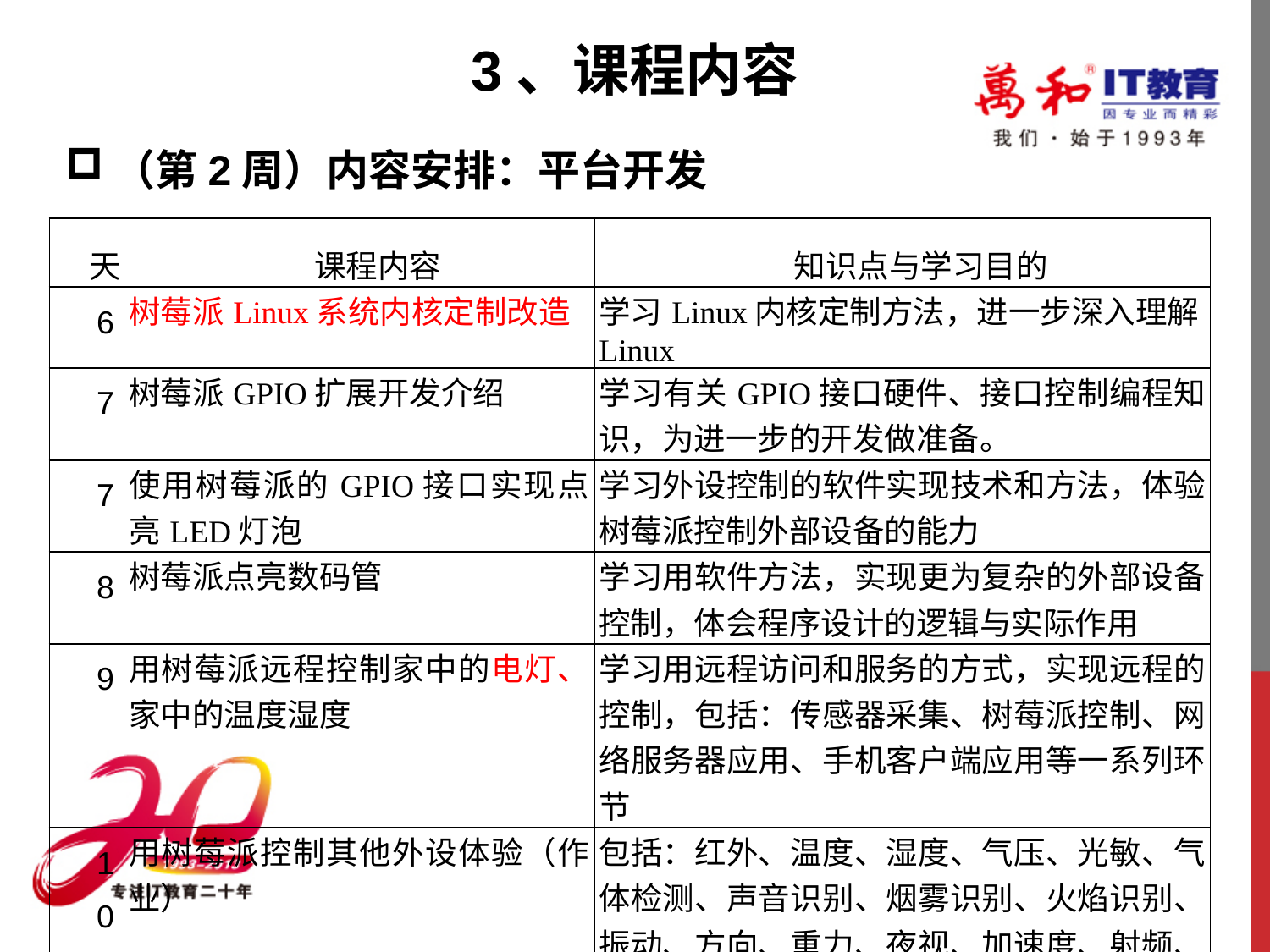

# 3、课程内容
（第2周）内容安排：平台开发
| 天 | 课程内容 | 知识点与学习目的 |
| --- | --- | --- |
| 6 | 树莓派Linux系统内核定制改造 | 学习Linux内核定制方法，进一步深入理解Linux |
| 7 | 树莓派GPIO扩展开发介绍 | 学习有关GPIO接口硬件、接口控制编程知识，为进一步的开发做准备。 |
| 7 | 使用树莓派的GPIO接口实现点亮LED灯泡 | 学习外设控制的软件实现技术和方法，体验树莓派控制外部设备的能力 |
| 8 | 树莓派点亮数码管 | 学习用软件方法，实现更为复杂的外部设备控制，体会程序设计的逻辑与实际作用 |
| 9 | 用树莓派远程控制家中的电灯、家中的温度湿度 | 学习用远程访问和服务的方式，实现远程的控制，包括：传感器采集、树莓派控制、网络服务器应用、手机客户端应用等一系列环节 |
| 10 | 用树莓派控制其他外设体验（作业） | 包括：红外、温度、湿度、气压、光敏、气体检测、声音识别、烟雾识别、火焰识别、振动、方向、重力、夜视、加速度、射频、步进电机、陀螺仪、超声波测距等20多种传感器应用。 |